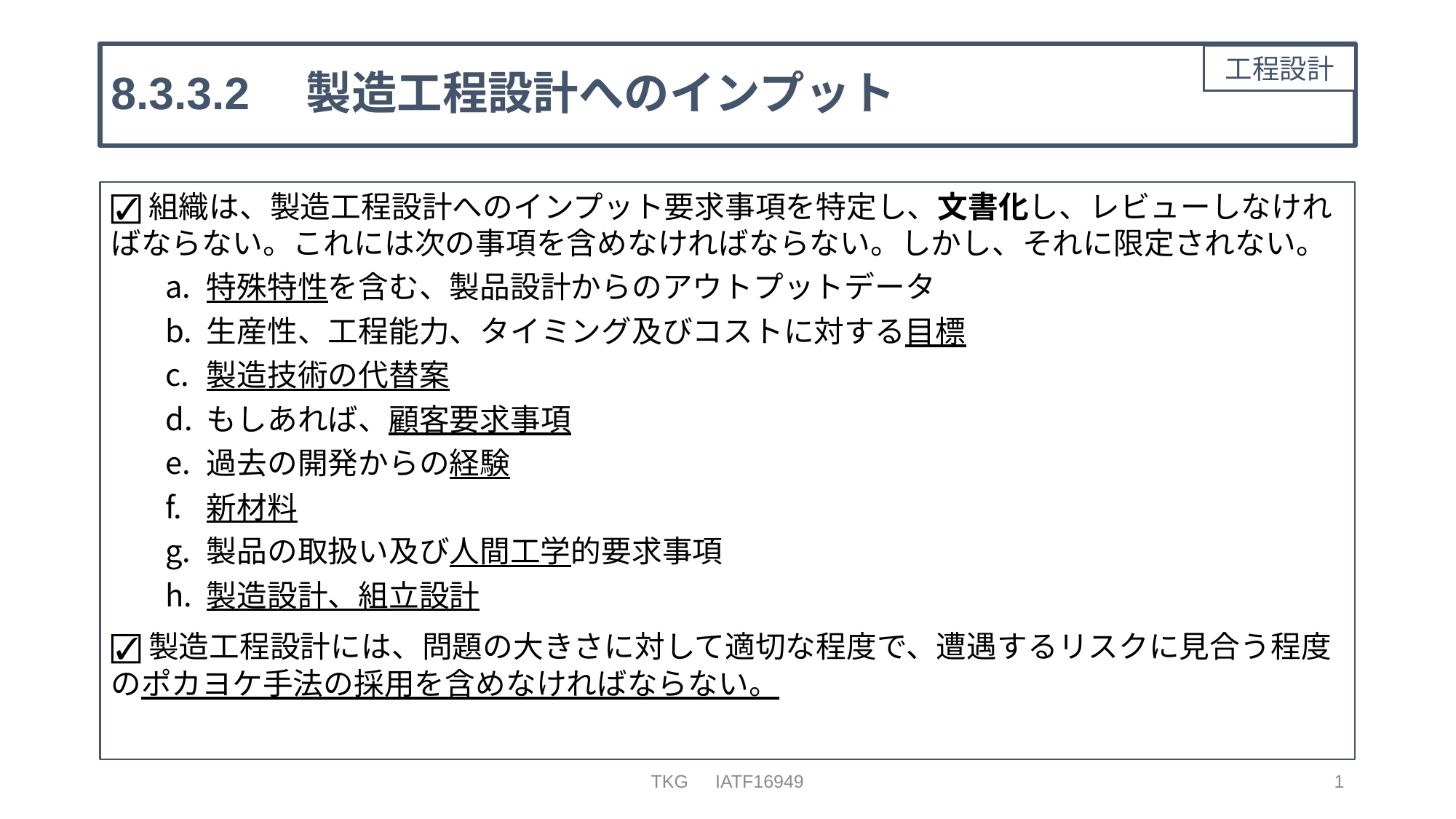

# 8.3.3.2　製造工程設計へのインプット
工程設計
☑組織は、製造工程設計へのインプット要求事項を特定し、文書化し、レビューしなければならない。これには次の事項を含めなければならない。しかし、それに限定されない。
特殊特性を含む、製品設計からのアウトプットデータ
生産性、工程能力、タイミング及びコストに対する目標
製造技術の代替案
もしあれば、顧客要求事項
過去の開発からの経験
新材料
製品の取扱い及び人間工学的要求事項
製造設計、組立設計
☑製造工程設計には、問題の大きさに対して適切な程度で、遭遇するリスクに見合う程度のポカヨケ手法の採用を含めなければならない。
TKG　IATF16949
1